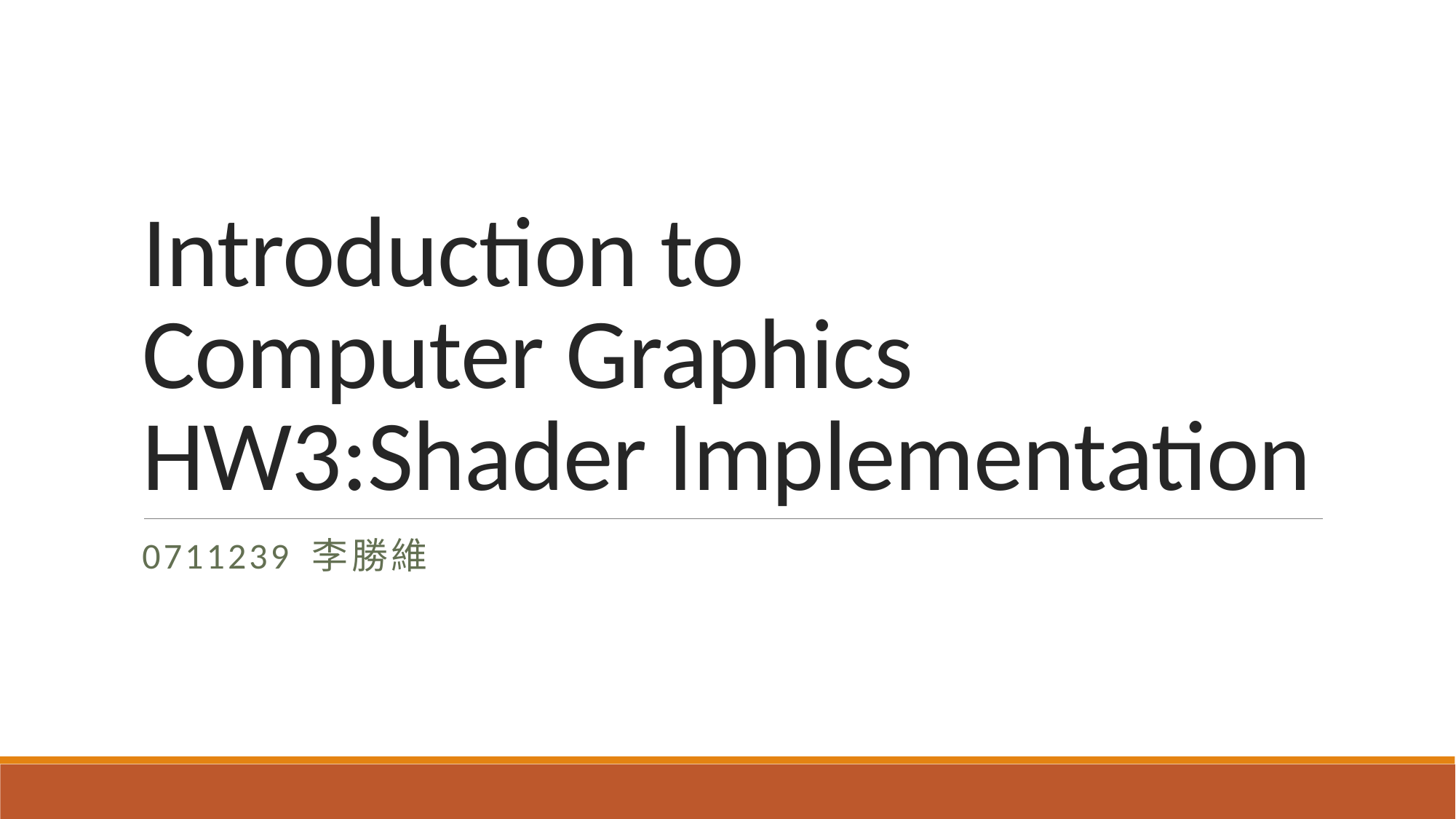

# Introduction to Computer Graphics HW3:Shader Implementation
0711239 李勝維